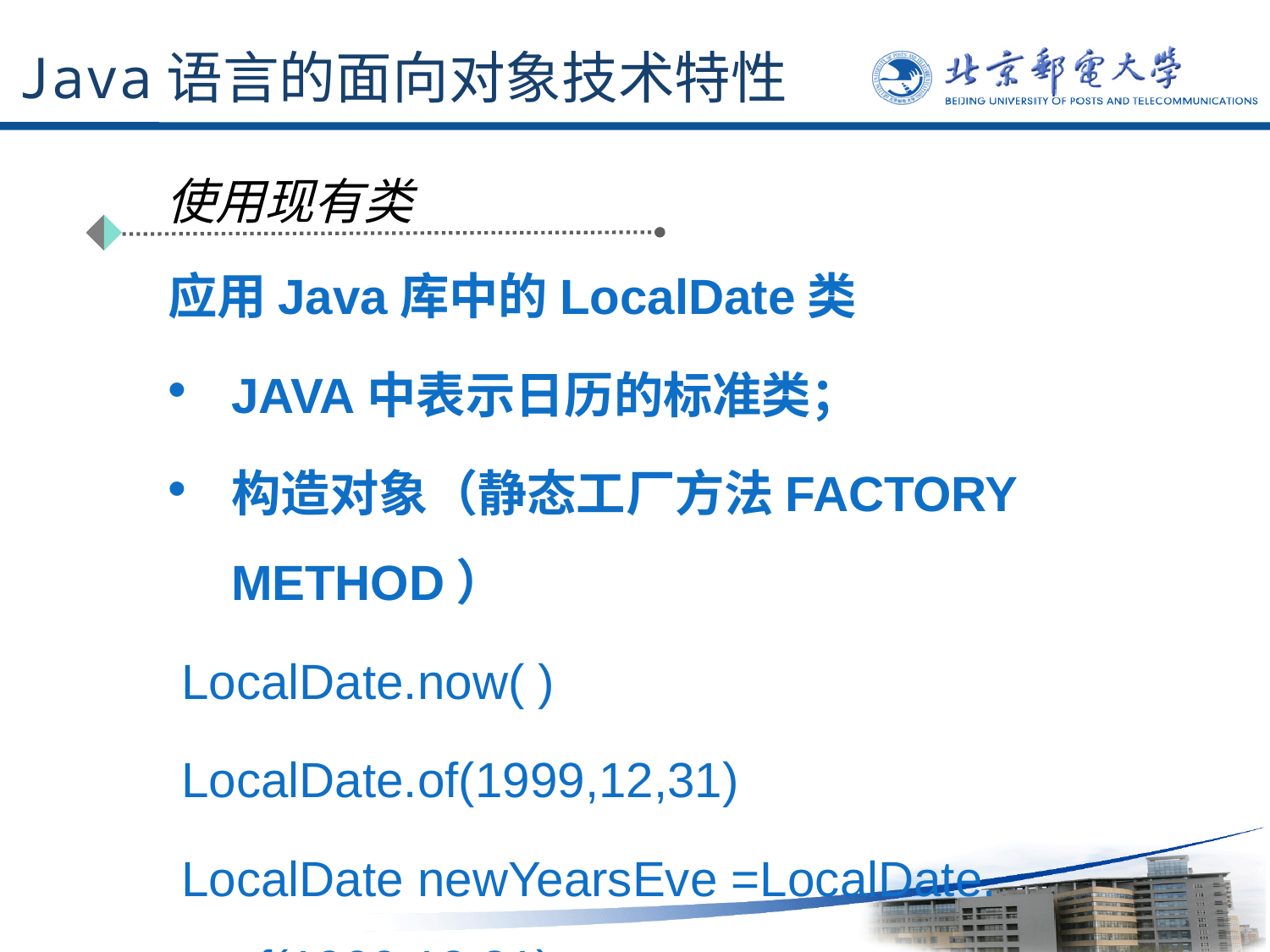

# Java语言的面向对象技术特性

使用现有类

应用Java库中的LocalDate类
JAVA中表示日历的标准类；
构造对象（静态工厂方法FACTORY METHOD）
 LocalDate.now( )
 LocalDate.of(1999,12,31)
 LocalDate newYearsEve =LocalDate. of(1999,12,31);